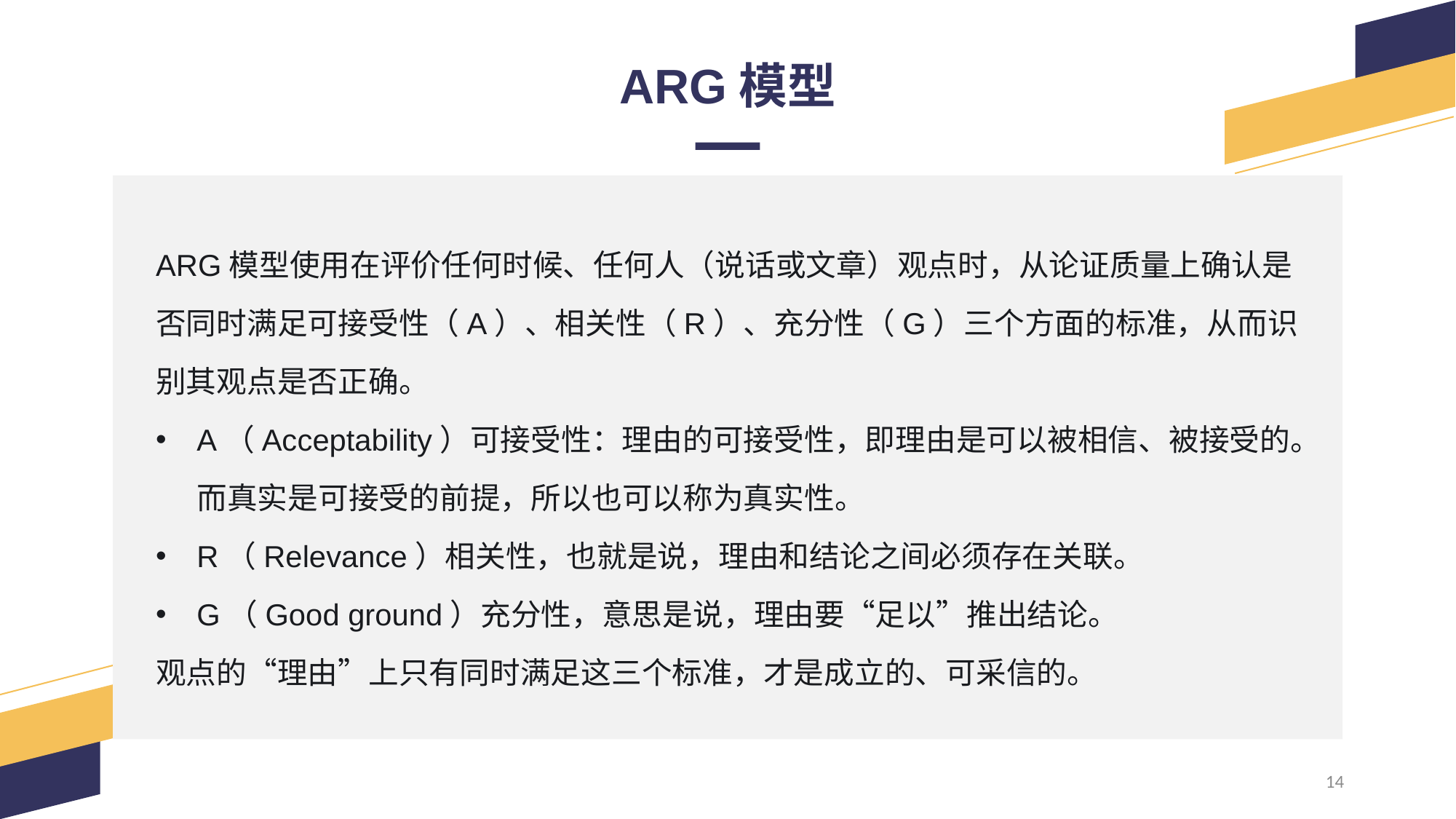

ARG模型

ARG模型使用在评价任何时候、任何人（说话或文章）观点时，从论证质量上确认是否同时满足可接受性（A）、相关性（R）、充分性（G）三个方面的标准，从而识别其观点是否正确。
A（Acceptability）可接受性：理由的可接受性，即理由是可以被相信、被接受的。而真实是可接受的前提，所以也可以称为真实性。
R（Relevance）相关性，也就是说，理由和结论之间必须存在关联。
G（Good ground）充分性，意思是说，理由要“足以”推出结论。
观点的“理由”上只有同时满足这三个标准，才是成立的、可采信的。

14